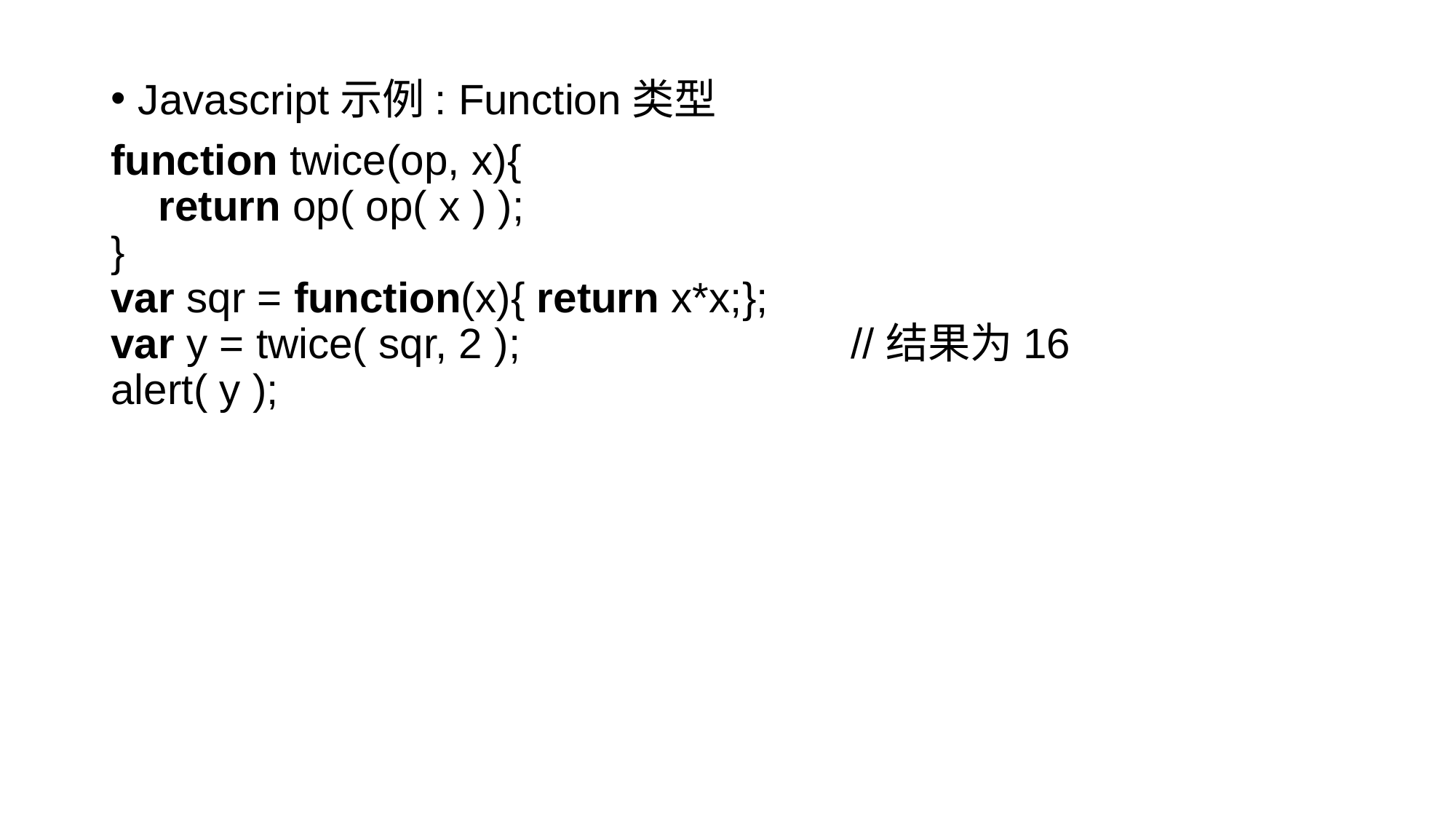

Javascript示例: Function类型
function twice(op, x){
    return op( op( x ) );
}
var sqr = function(x){ return x*x;};
var y = twice( sqr, 2 );                            //结果为16
alert( y );